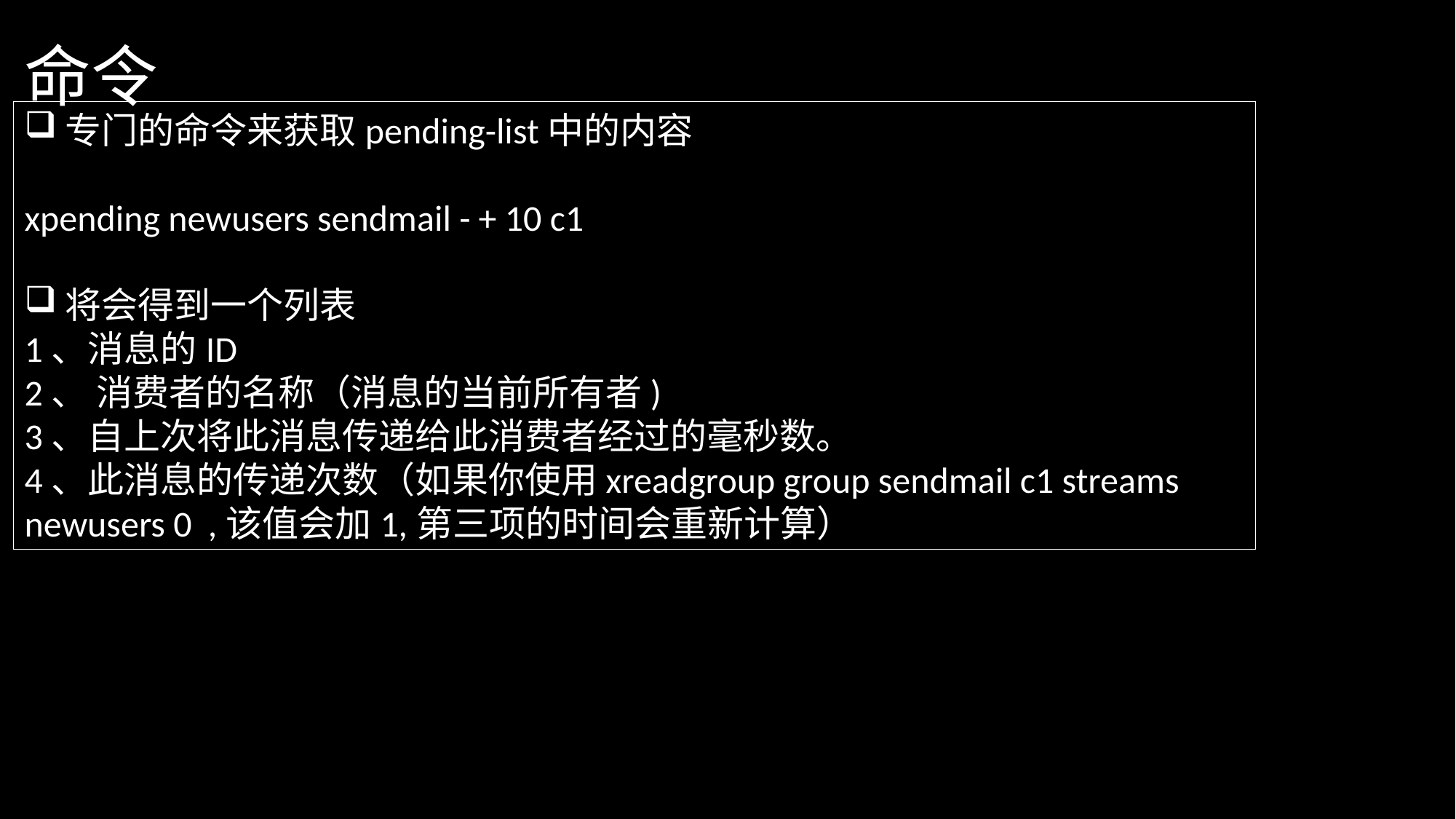

# 命令
专门的命令来获取pending-list中的内容

xpending newusers sendmail - + 10 c1

将会得到一个列表
1、消息的ID
2、 消费者的名称（消息的当前所有者)
3、自上次将此消息传递给此消费者经过的毫秒数。
4、此消息的传递次数（如果你使用xreadgroup group sendmail c1 streams newusers 0  ,该值会加1,第三项的时间会重新计算）